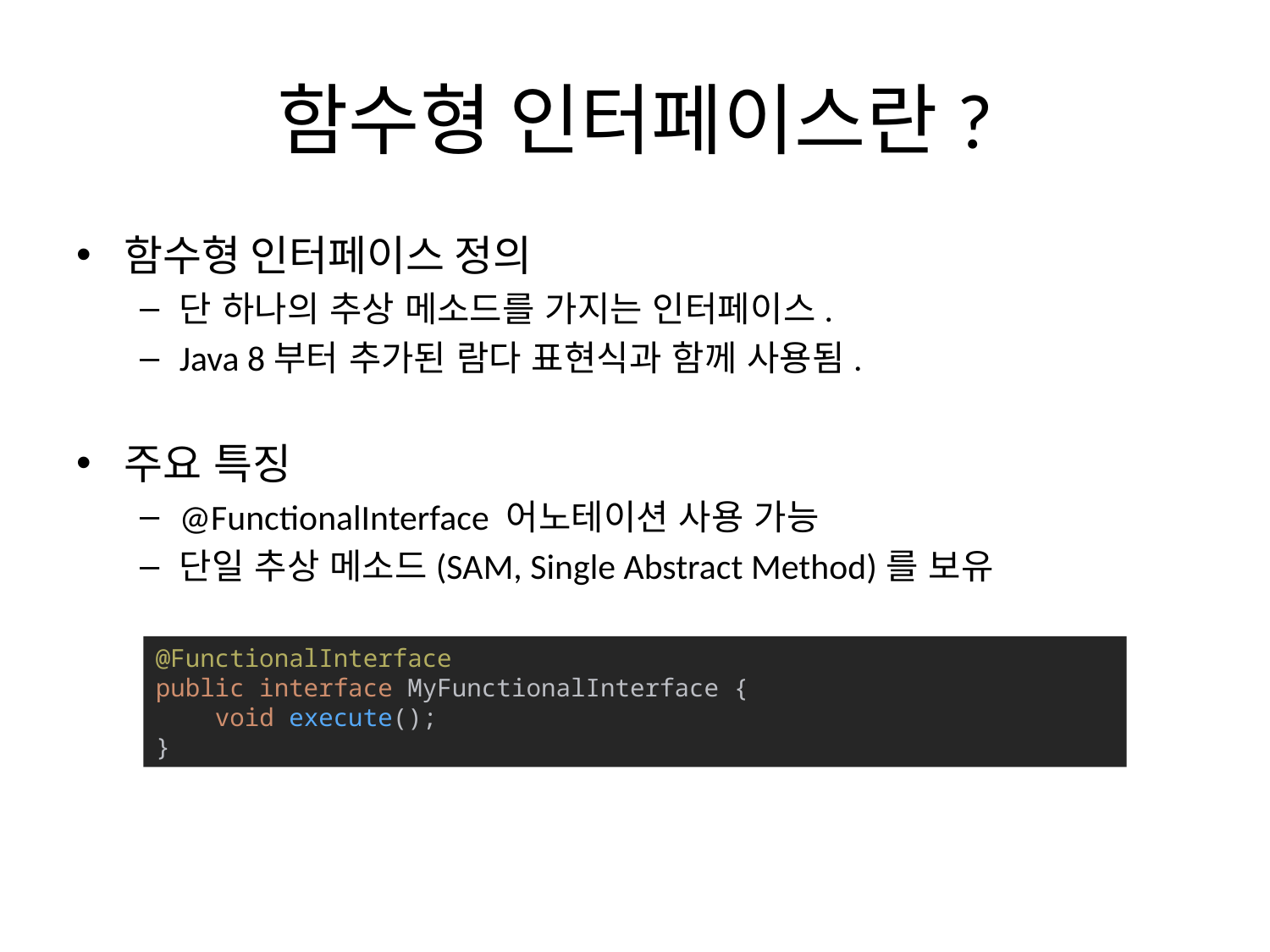

# 함수형 인터페이스란?
함수형 인터페이스 정의
단 하나의 추상 메소드를 가지는 인터페이스.
Java 8부터 추가된 람다 표현식과 함께 사용됨.

주요 특징
@FunctionalInterface 어노테이션 사용 가능
단일 추상 메소드(SAM, Single Abstract Method)를 보유

@FunctionalInterface
public interface MyFunctionalInterface {
    void execute();
}